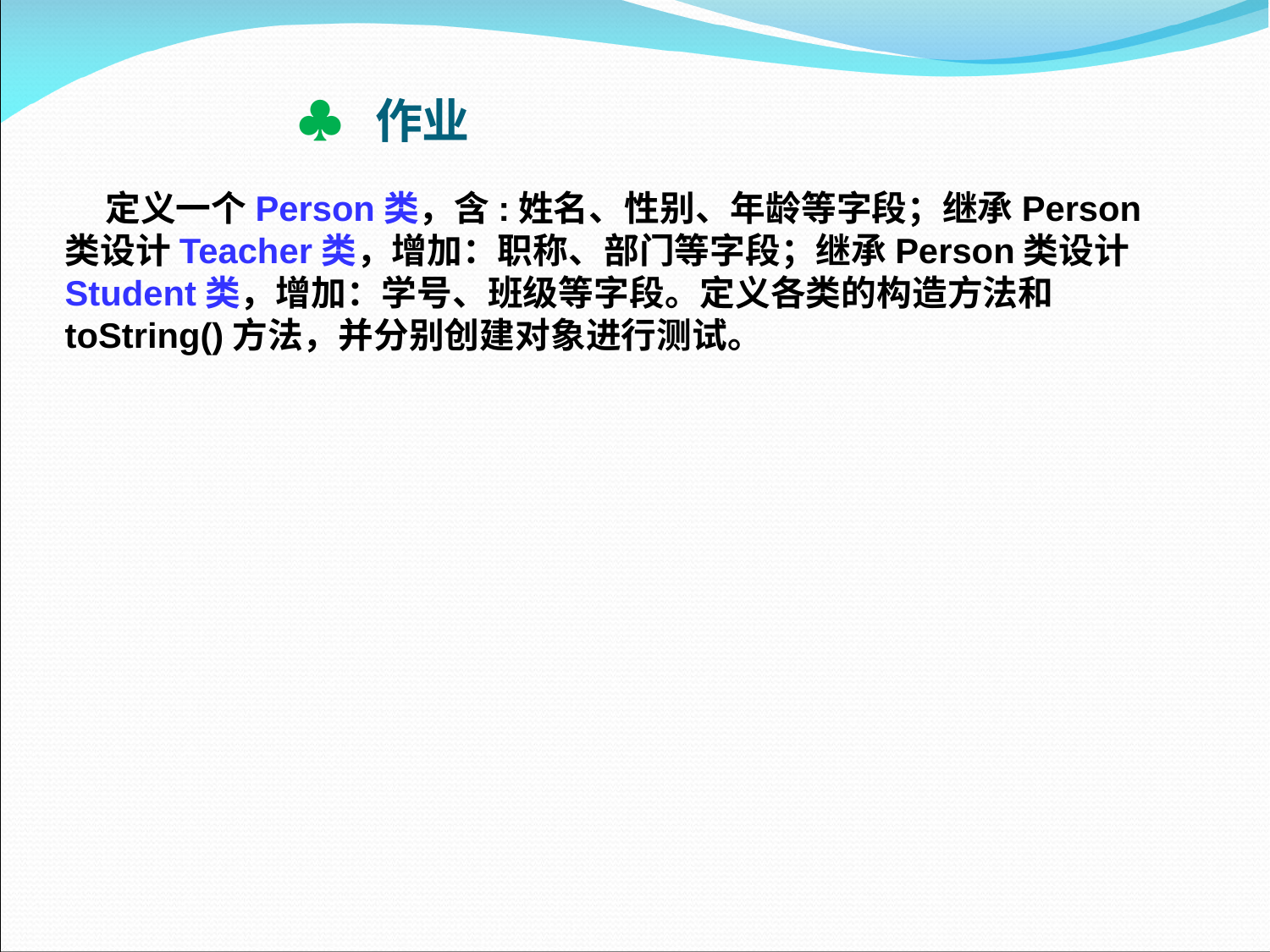

# ♣  作业
    定义一个Person类，含:姓名、性别、年龄等字段；继承Person类设计Teacher类，增加：职称、部门等字段；继承Person类设计Student类，增加：学号、班级等字段。定义各类的构造方法和toString()方法，并分别创建对象进行测试。